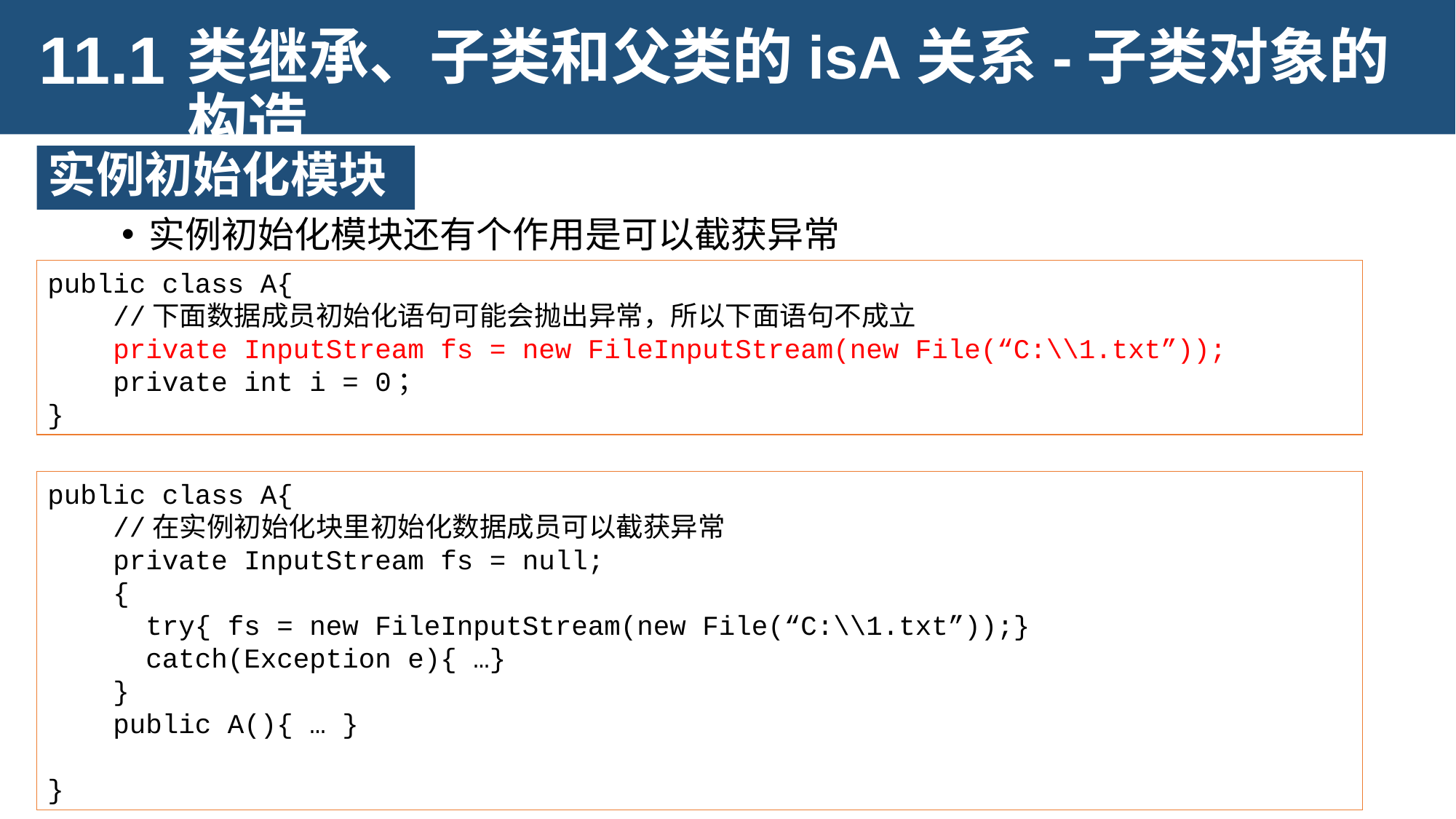

类继承、子类和父类的isA关系-子类对象的构造
11.1
实例初始化模块
实例初始化模块还有个作用是可以截获异常
public class A{
    //下面数据成员初始化语句可能会抛出异常，所以下面语句不成立
    private InputStream fs = new FileInputStream(new File(“C:\\1.txt”));
    private int i = 0；
}
public class A{
    //在实例初始化块里初始化数据成员可以截获异常
    private InputStream fs = null;
    {
      try{ fs = new FileInputStream(new File(“C:\\1.txt”));}
      catch(Exception e){ …}
    }
    public A(){ … }

}